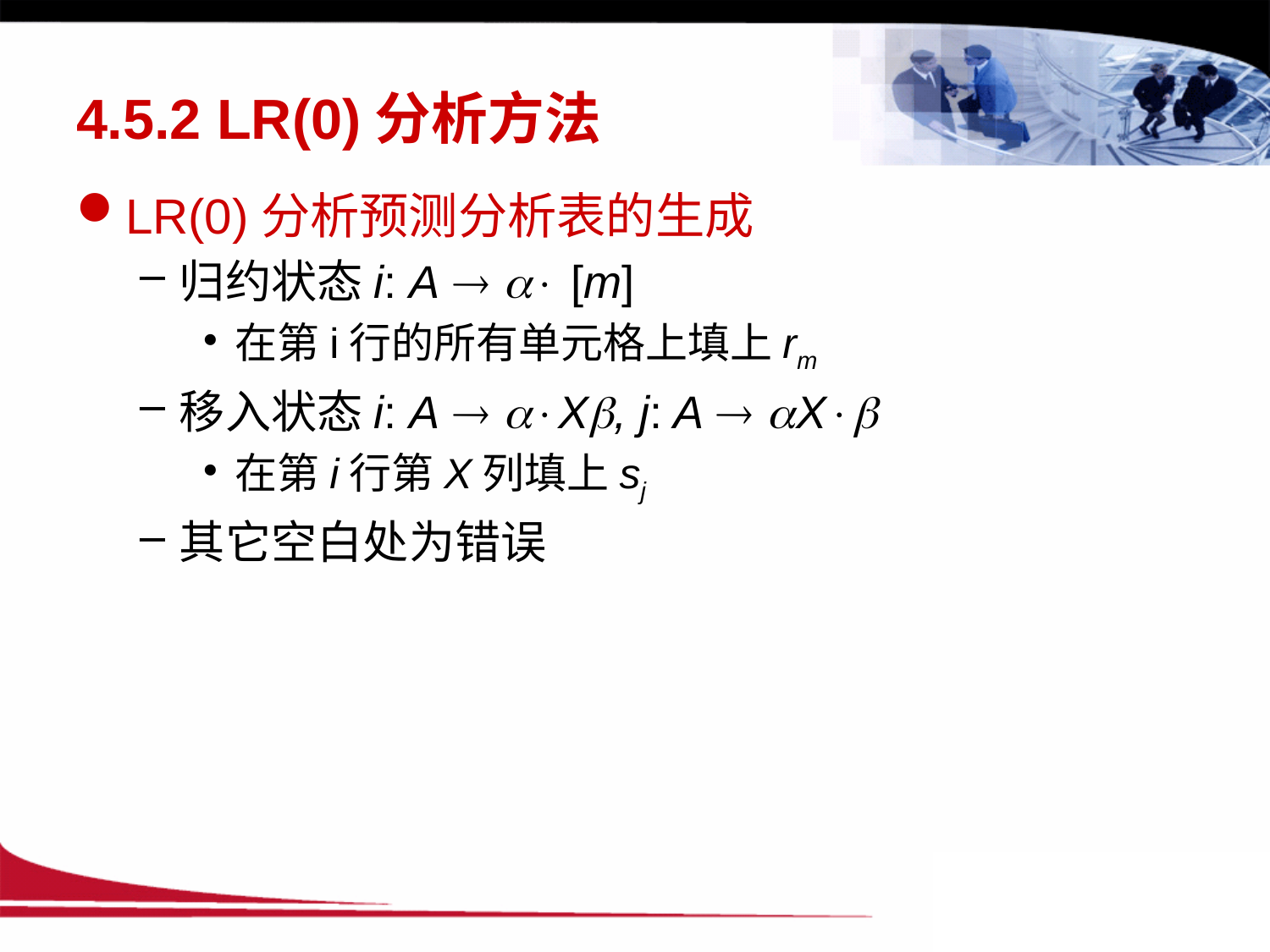

# 4.5.2 LR(0)分析方法
LR(0)分析预测分析表的生成
归约状态i: A → α⋅ [m]
在第i行的所有单元格上填上rm
移入状态i: A → α⋅Xβ, j: A → αX⋅β
在第i行第X列填上sj
其它空白处为错误